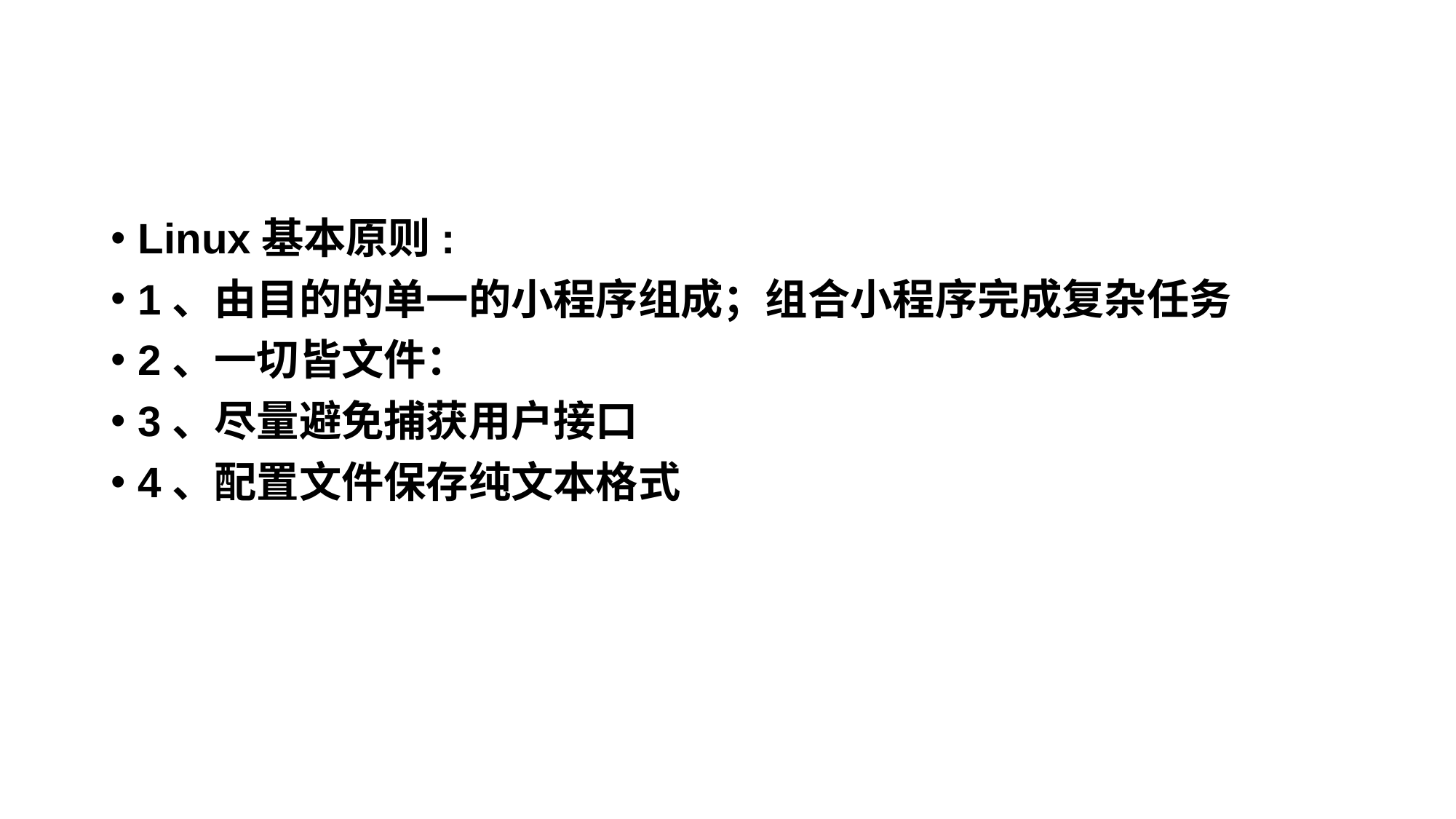

Linux基本原则:
1、由目的的单一的小程序组成；组合小程序完成复杂任务
2、一切皆文件：
3、尽量避免捕获用户接口
4、配置文件保存纯文本格式